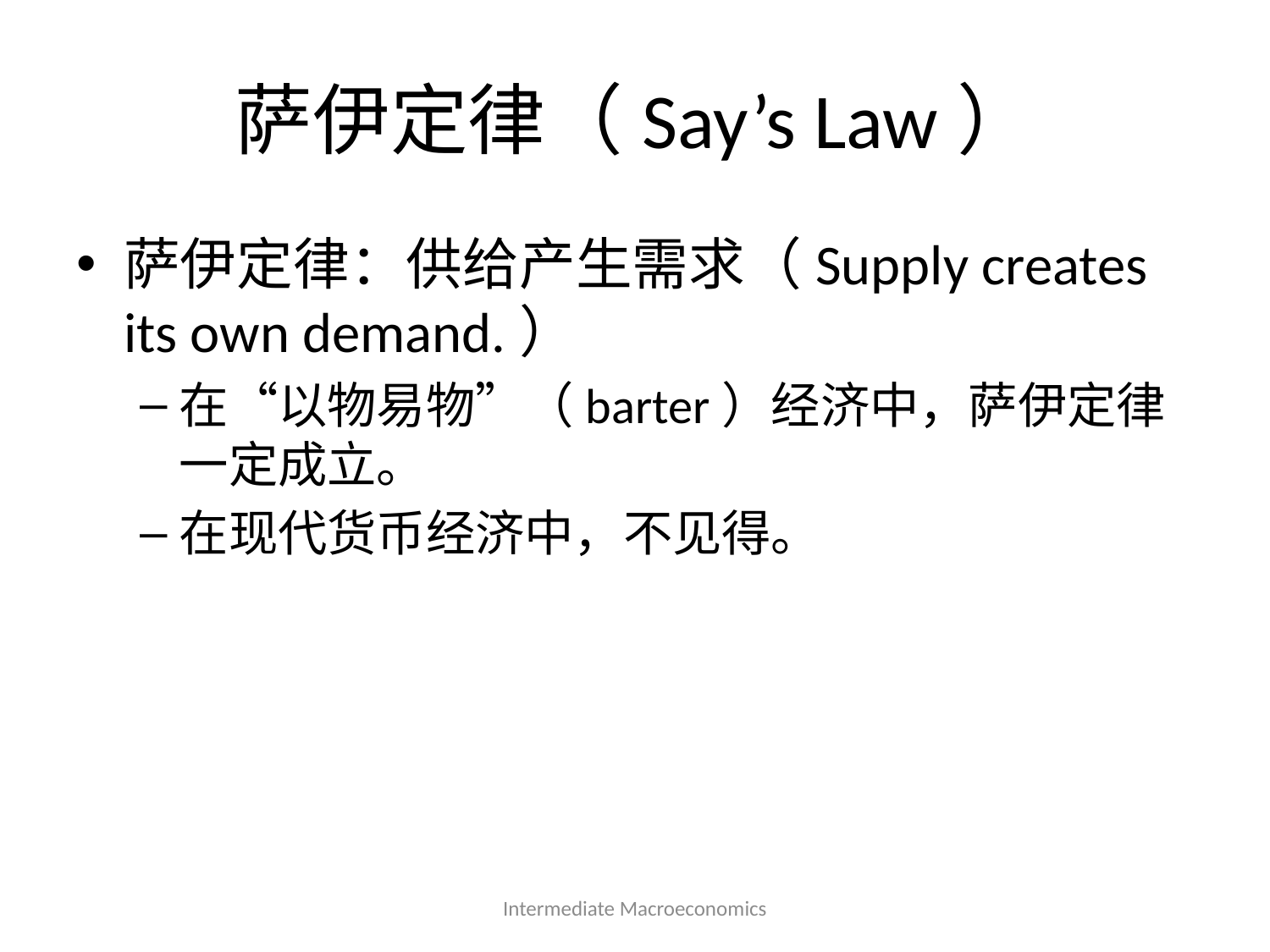

# 萨伊定律（Say’s Law）
萨伊定律：供给产生需求（Supply creates its own demand.）
在“以物易物”（barter）经济中，萨伊定律一定成立。
在现代货币经济中，不见得。
Intermediate Macroeconomics